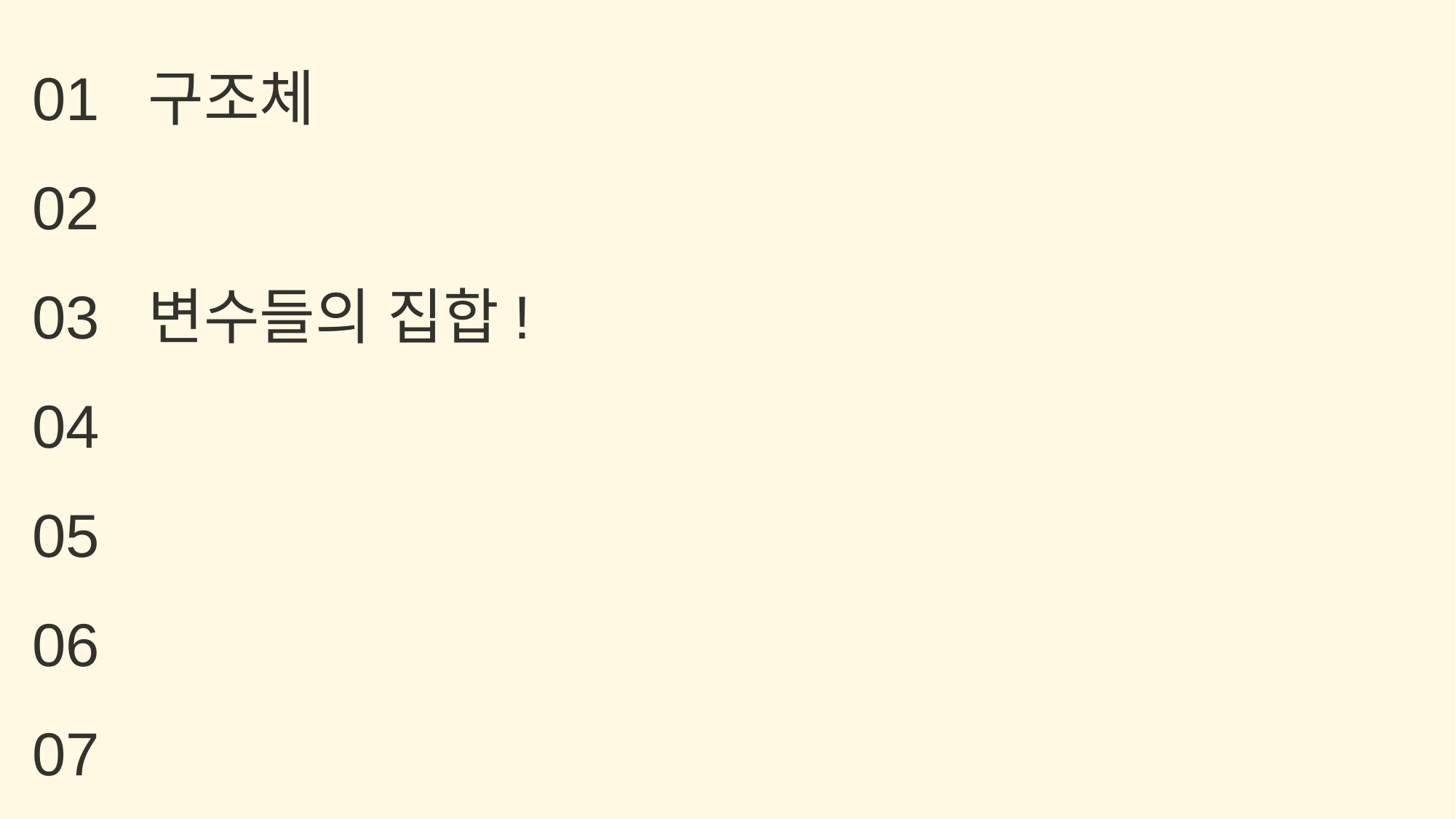

구조체

변수들의 집합!
01
02
03
04
05
06
07